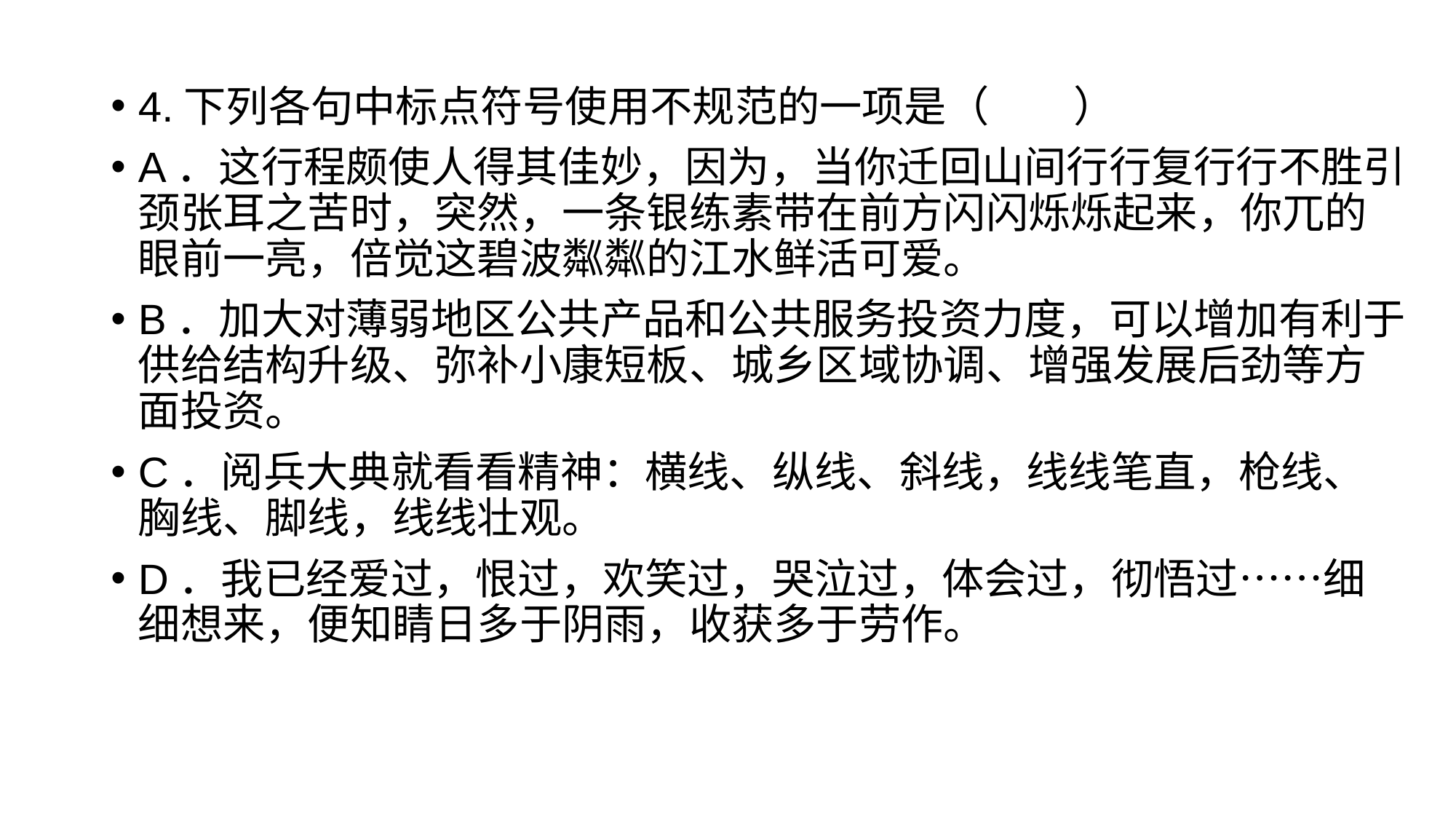

4.下列各句中标点符号使用不规范的一项是（　　）
A．这行程颇使人得其佳妙，因为，当你迁回山间行行复行行不胜引颈张耳之苦时，突然，一条银练素带在前方闪闪烁烁起来，你兀的眼前一亮，倍觉这碧波粼粼的江水鲜活可爱。
B．加大对薄弱地区公共产品和公共服务投资力度，可以增加有利于供给结构升级、弥补小康短板、城乡区域协调、增强发展后劲等方面投资。
C．阅兵大典就看看精神：横线、纵线、斜线，线线笔直，枪线、胸线、脚线，线线壮观。
D．我已经爱过，恨过，欢笑过，哭泣过，体会过，彻悟过……细细想来，便知睛日多于阴雨，收获多于劳作。